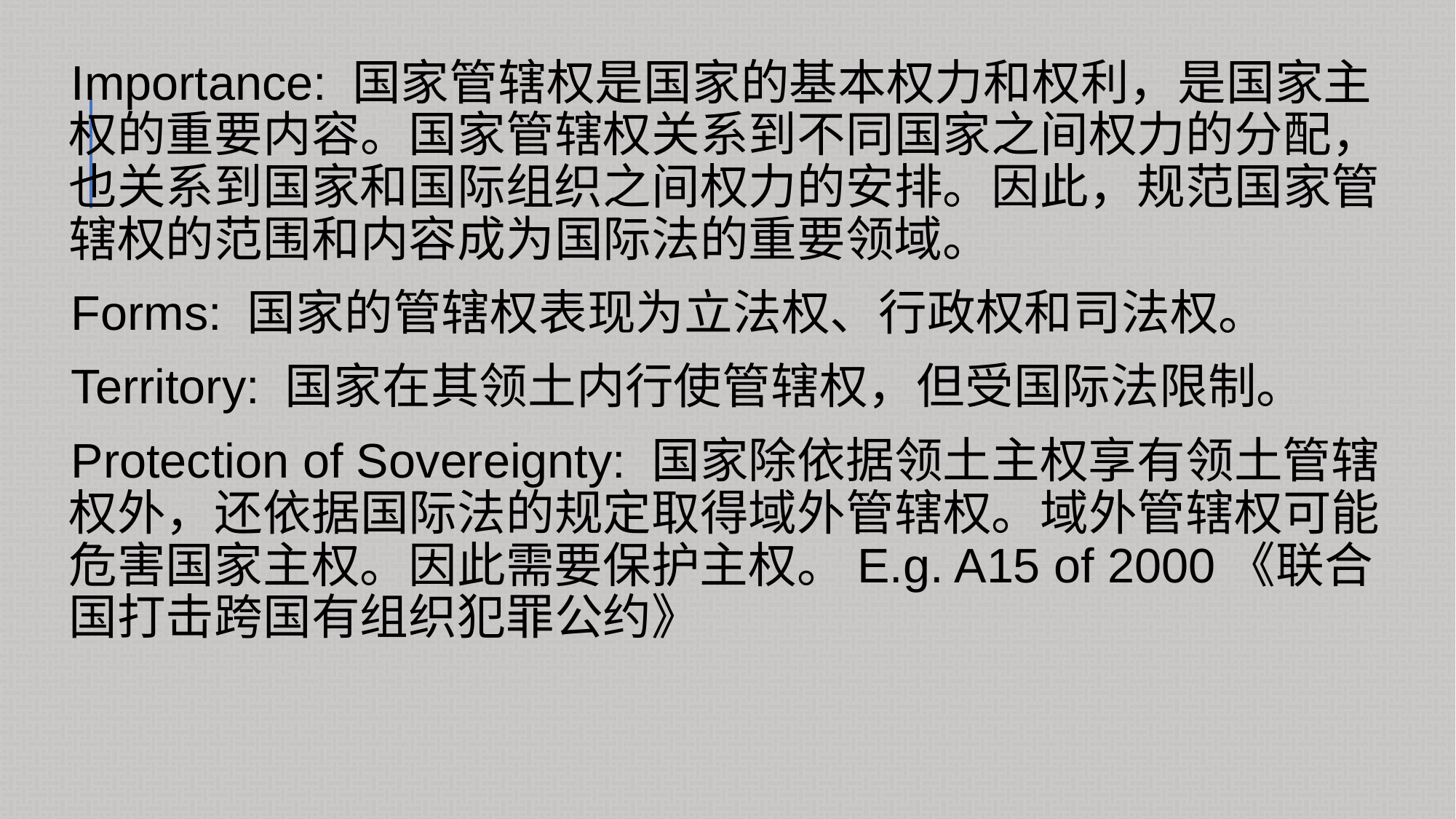

Importance: 国家管辖权是国家的基本权力和权利，是国家主权的重要内容。国家管辖权关系到不同国家之间权力的分配，也关系到国家和国际组织之间权力的安排。因此，规范国家管辖权的范围和内容成为国际法的重要领域。
Forms: 国家的管辖权表现为立法权、行政权和司法权。
Territory: 国家在其领土内行使管辖权，但受国际法限制。
Protection of Sovereignty: 国家除依据领土主权享有领土管辖权外，还依据国际法的规定取得域外管辖权。域外管辖权可能危害国家主权。因此需要保护主权。E.g. A15 of 2000《联合国打击跨国有组织犯罪公约》